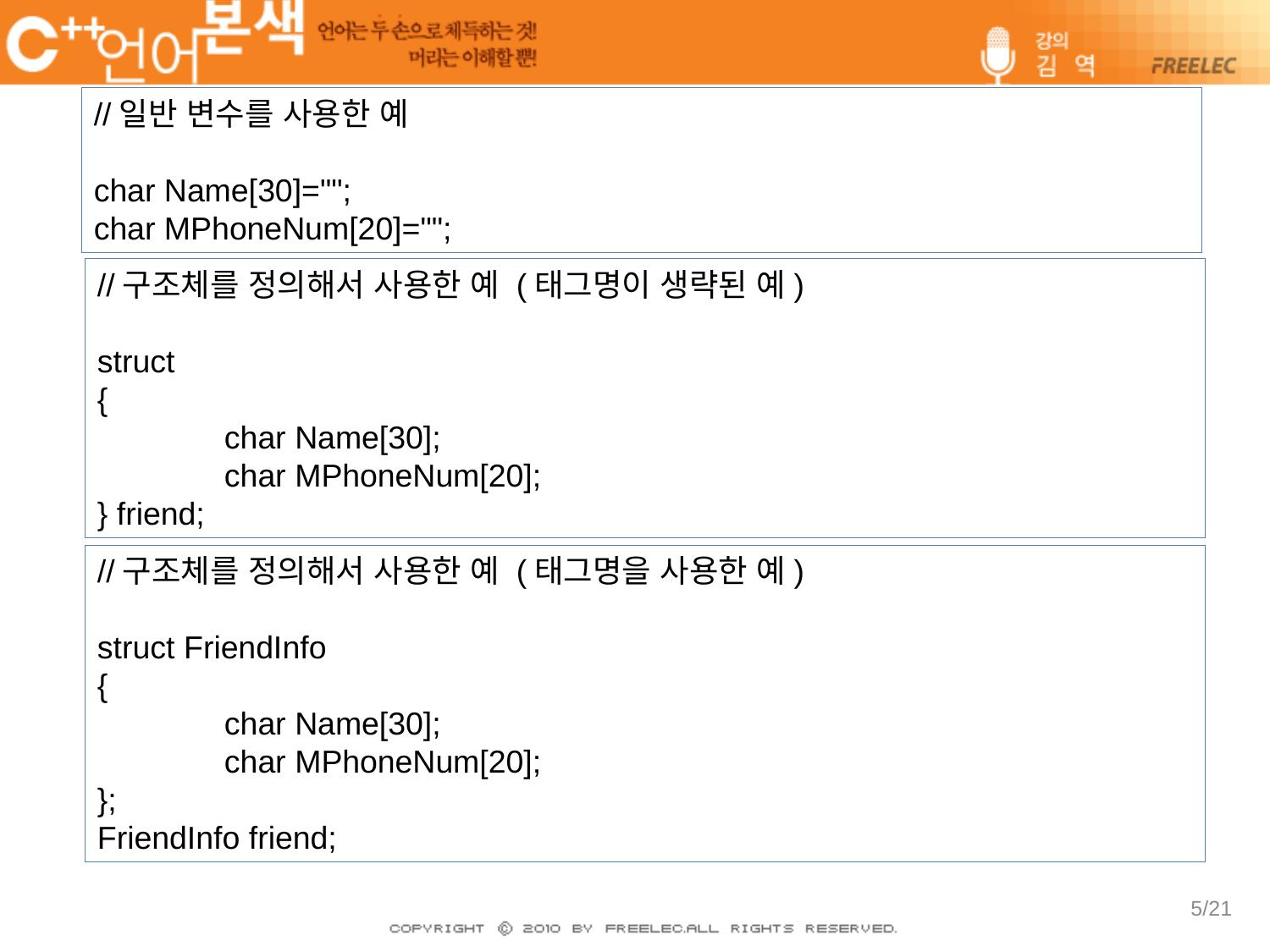

//일반 변수를 사용한 예

char Name[30]="";
char MPhoneNum[20]="";
//구조체를 정의해서 사용한 예 (태그명이 생략된 예)

struct
{
	char Name[30];
	char MPhoneNum[20];
} friend;
//구조체를 정의해서 사용한 예 (태그명을 사용한 예)

struct FriendInfo
{
	char Name[30];
	char MPhoneNum[20];
};
FriendInfo friend;
5/21